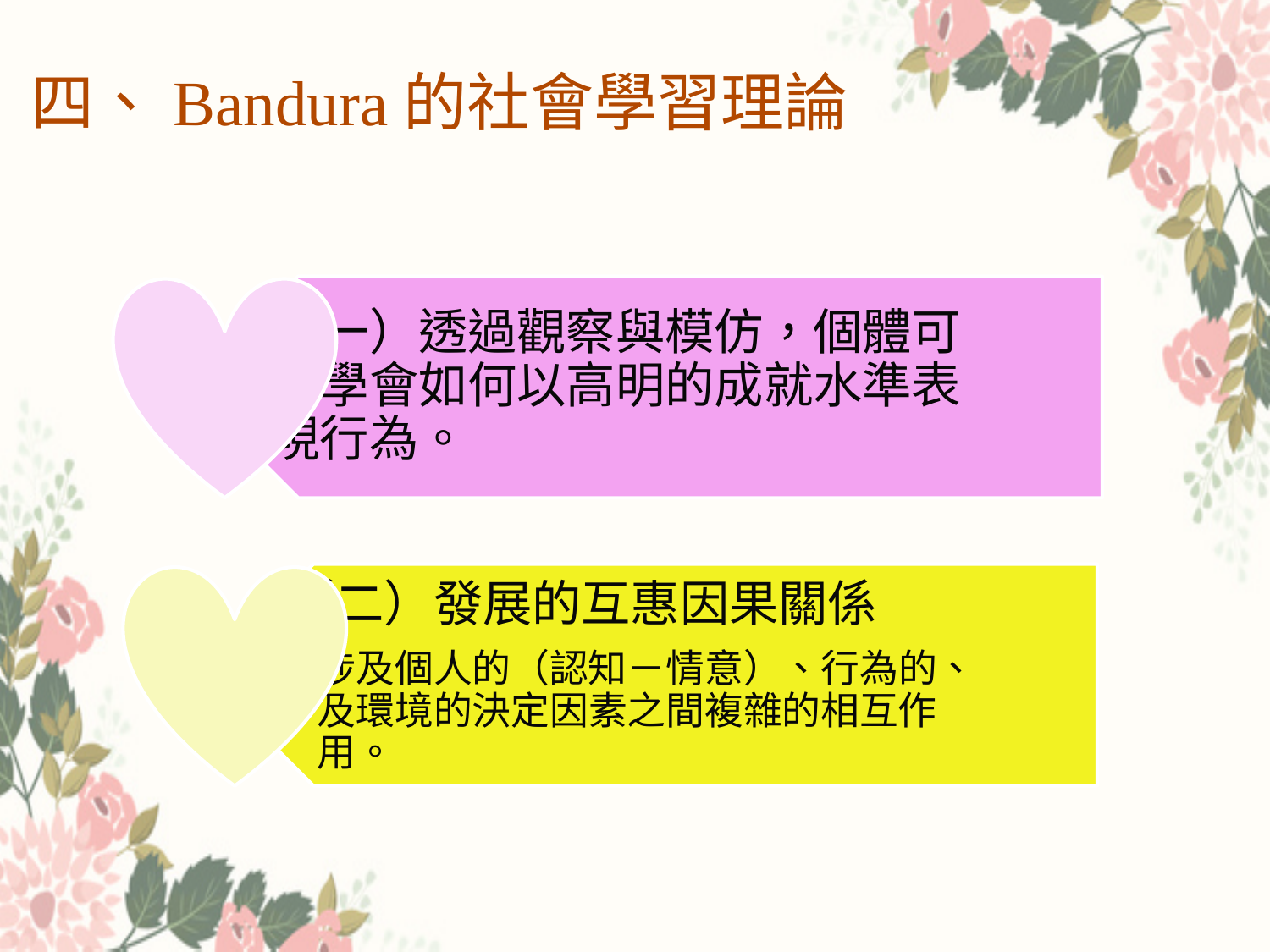

四、Bandura的社會學習理論
（一）透過觀察與模仿，個體可以學會如何以高明的成就水準表現行為。
（二）發展的互惠因果關係
涉及個人的（認知－情意）、行為的、及環境的決定因素之間複雜的相互作用。